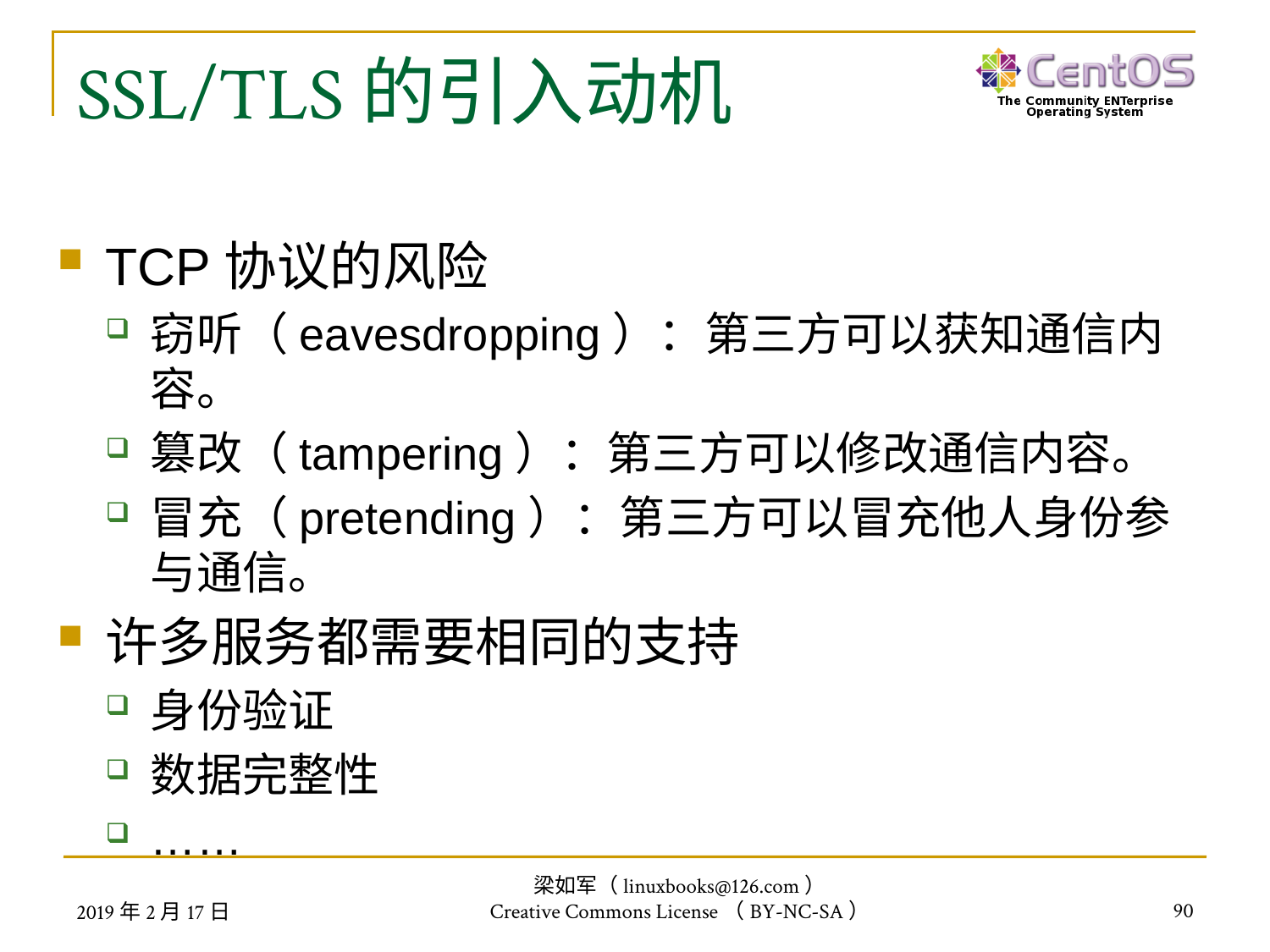

# SSL/TLS的引入动机
TCP协议的风险
窃听（eavesdropping）：第三方可以获知通信内容。
篡改（tampering）：第三方可以修改通信内容。
冒充（pretending）：第三方可以冒充他人身份参与通信。
许多服务都需要相同的支持
身份验证
数据完整性
……

梁如军（linuxbooks@126.com）
Creative Commons License（BY-NC-SA）
2019年2月17日
90